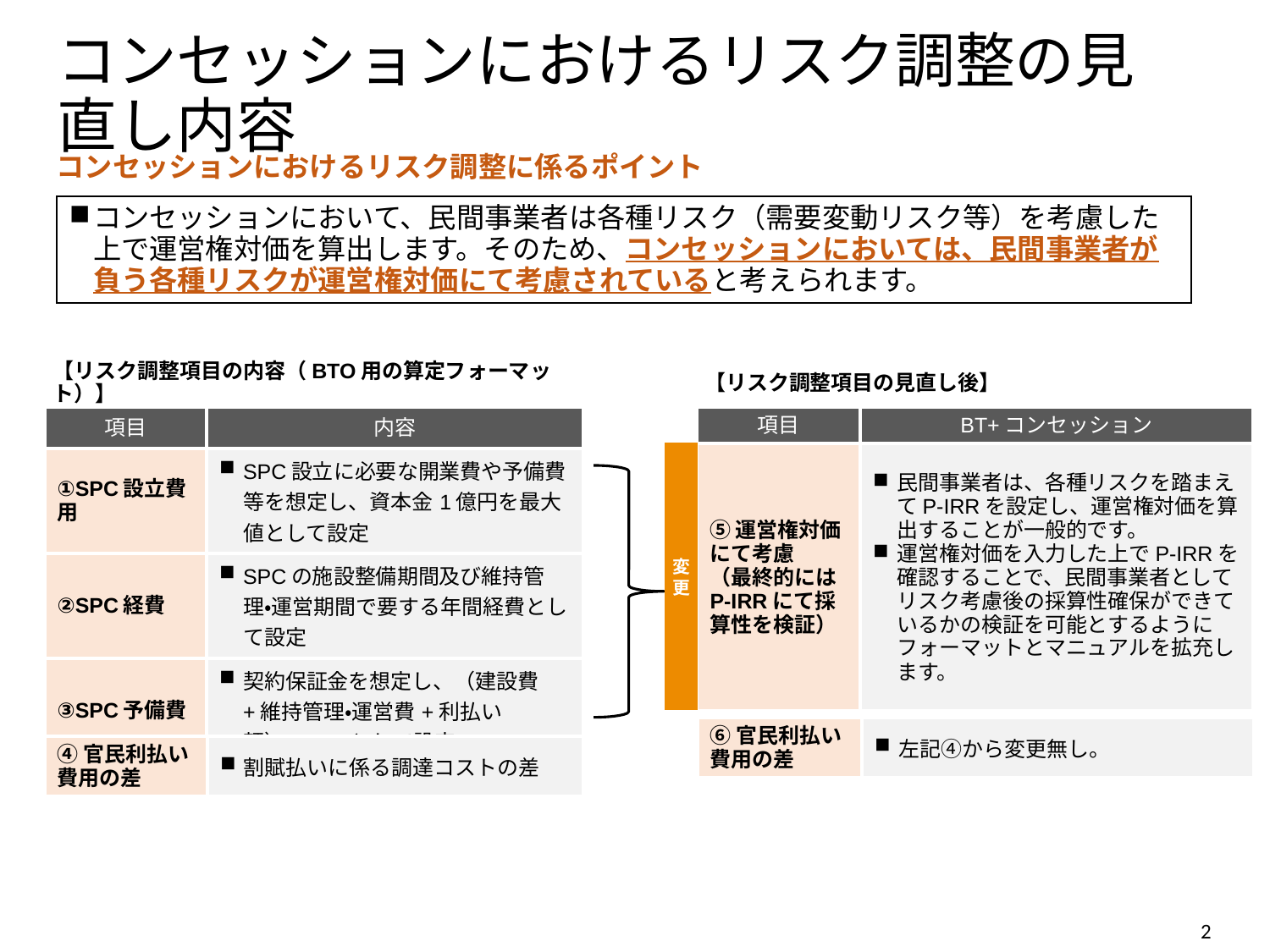

# コンセッションにおけるリスク調整の見直し内容
コンセッションにおけるリスク調整に係るポイント
| コンセッションにおいて、民間事業者は各種リスク（需要変動リスク等）を考慮した上で運営権対価を算出します。そのため、コンセッションにおいては、民間事業者が負う各種リスクが運営権対価にて考慮されていると考えられます。 |
| --- |
| 【リスク調整項目の見直し後】 |
| --- |
| 【リスク調整項目の内容（BTO用の算定フォーマット）】 |
| --- |
| 項目 | 内容 |
| --- | --- |
| ①SPC設立費用 | SPC設立に必要な開業費や予備費等を想定し、資本金1億円を最大値として設定 |
| ②SPC経費 | SPCの施設整備期間及び維持管理・運営期間で要する年間経費として設定 |
| ③SPC予備費 | 契約保証金を想定し、（建設費+維持管理・運営費+利払い額）×10%として設定 |
| 項目 | BT+コンセッション |
| --- | --- |
| ⑤運営権対価にて考慮 （最終的にはP-IRRにて採算性を検証） | 民間事業者は、各種リスクを踏まえてP-IRRを設定し、運営権対価を算出することが一般的です。 運営権対価を入力した上でP-IRRを確認することで、民間事業者としてリスク考慮後の採算性確保ができているかの検証を可能とするようにフォーマットとマニュアルを拡充します。 |
変更

| ⑥官民利払い費用の差 | 左記④から変更無し。 |
| --- | --- |
| ④官民利払い費用の差 | 割賦払いに係る調達コストの差 |
| --- | --- |
2